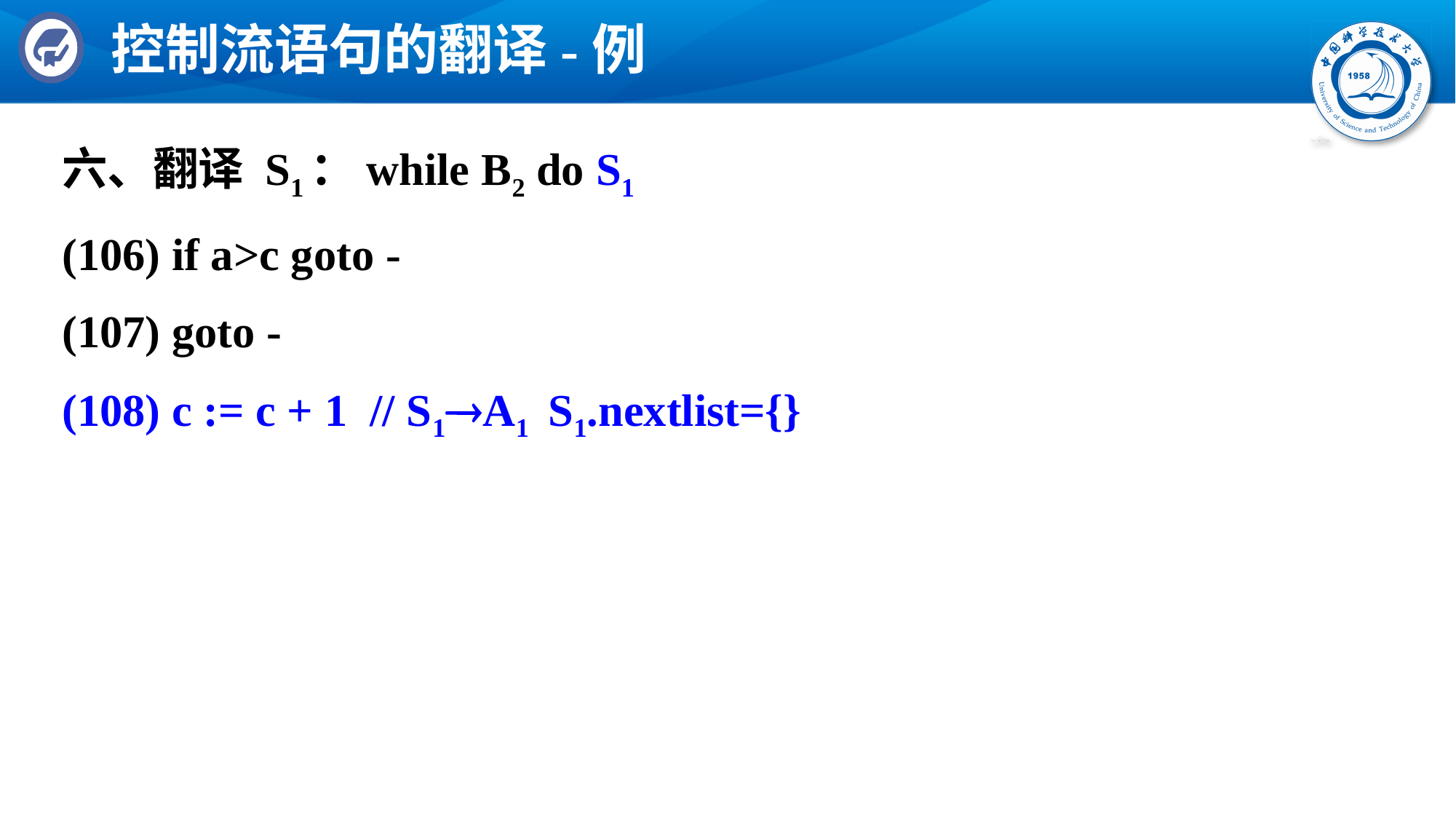

# 控制流语句的翻译-例
六、翻译 S1：while B2 do S1
(106) if a>c goto -
(107) goto -
(108) c := c + 1  // S1→A1   S1.nextlist={}
(109) goto 106   // 转至循环入口(106)